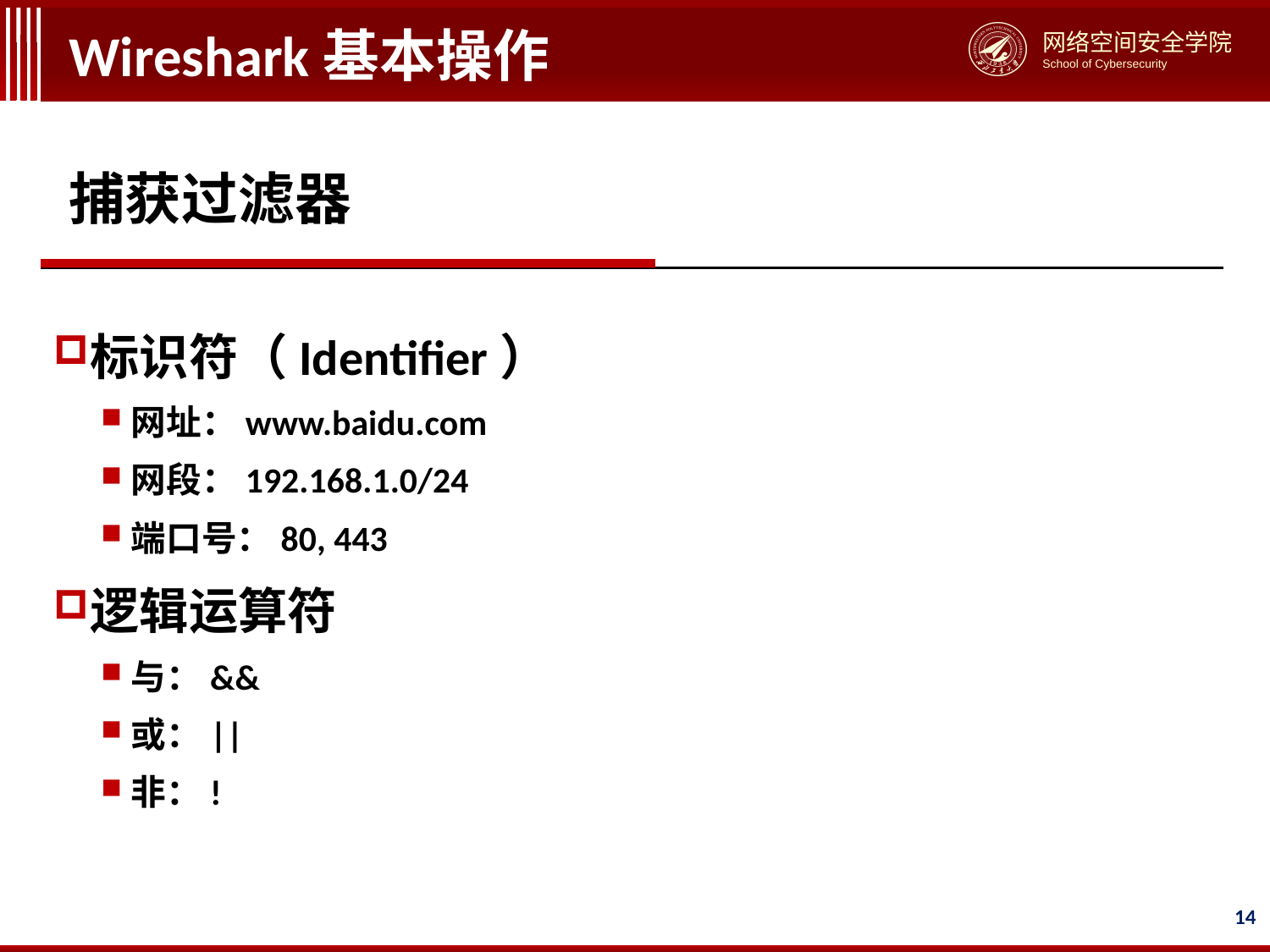

# Wireshark基本操作
捕获过滤器
标识符（Identifier）
网址：www.baidu.com
网段：192.168.1.0/24
端口号：80, 443
逻辑运算符
与：&&
或：||
非：!